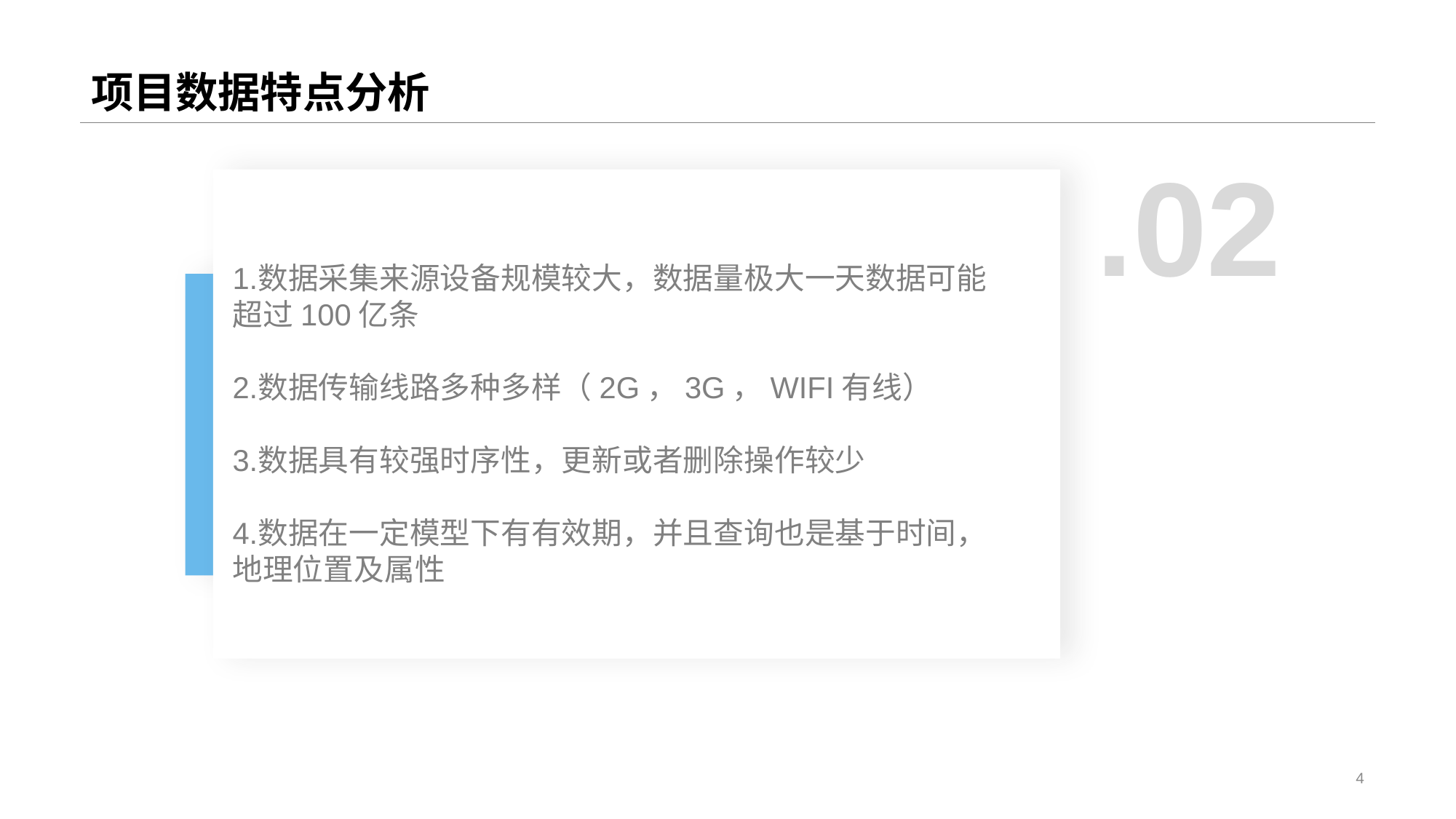

# 项目数据特点分析
.02

数据采集来源设备规模较大，数据量极大一天数据可能超过100亿条

数据传输线路多种多样（2G，3G，WIFI有线）

数据具有较强时序性，更新或者删除操作较少

数据在一定模型下有有效期，并且查询也是基于时间，地理位置及属性

4